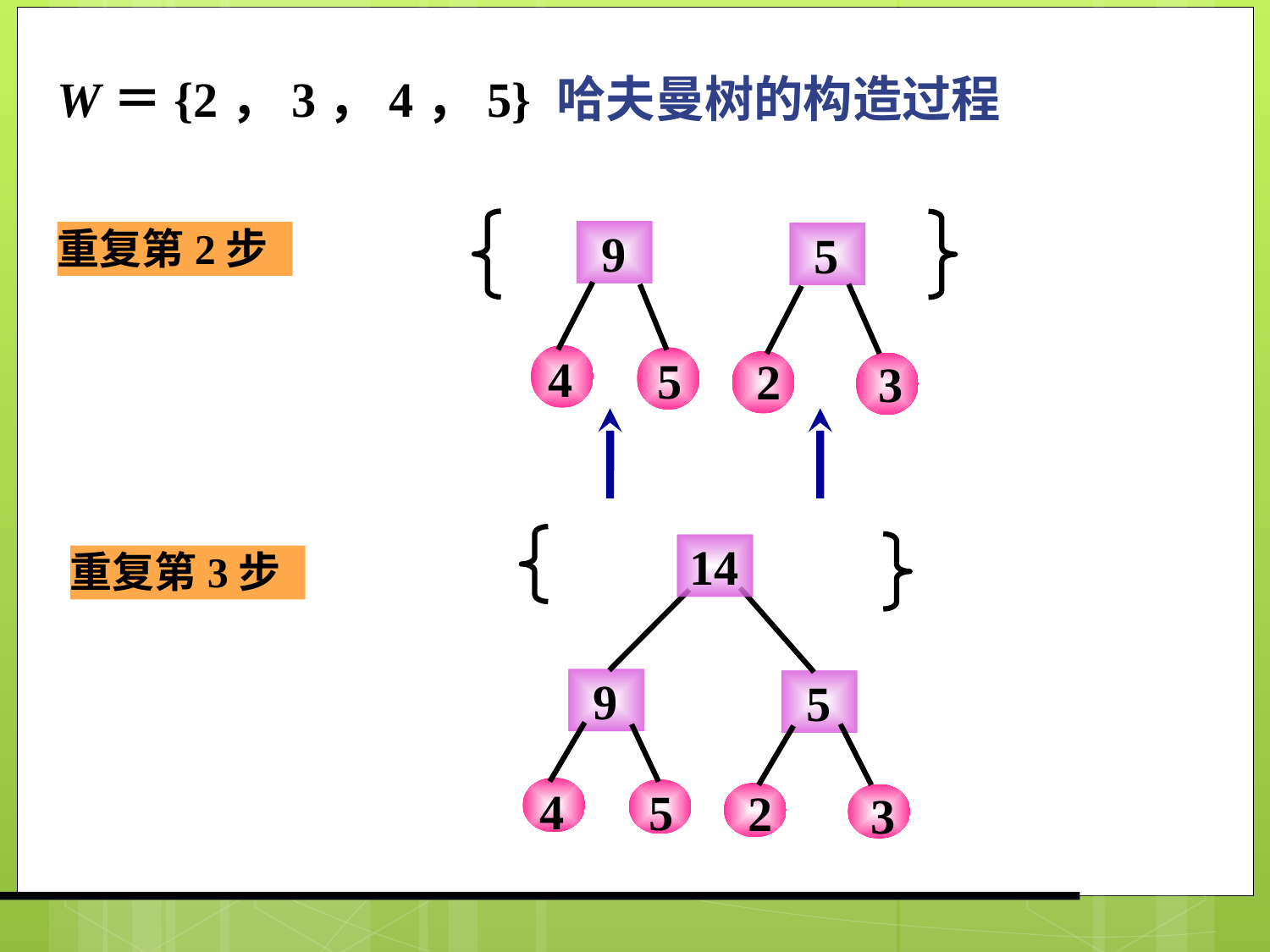

W＝{2，3，4，5} 哈夫曼树的构造过程

 9
 5

4
5
2

3
重复第2步

14

 9
 5

4
5
2

3
重复第3步